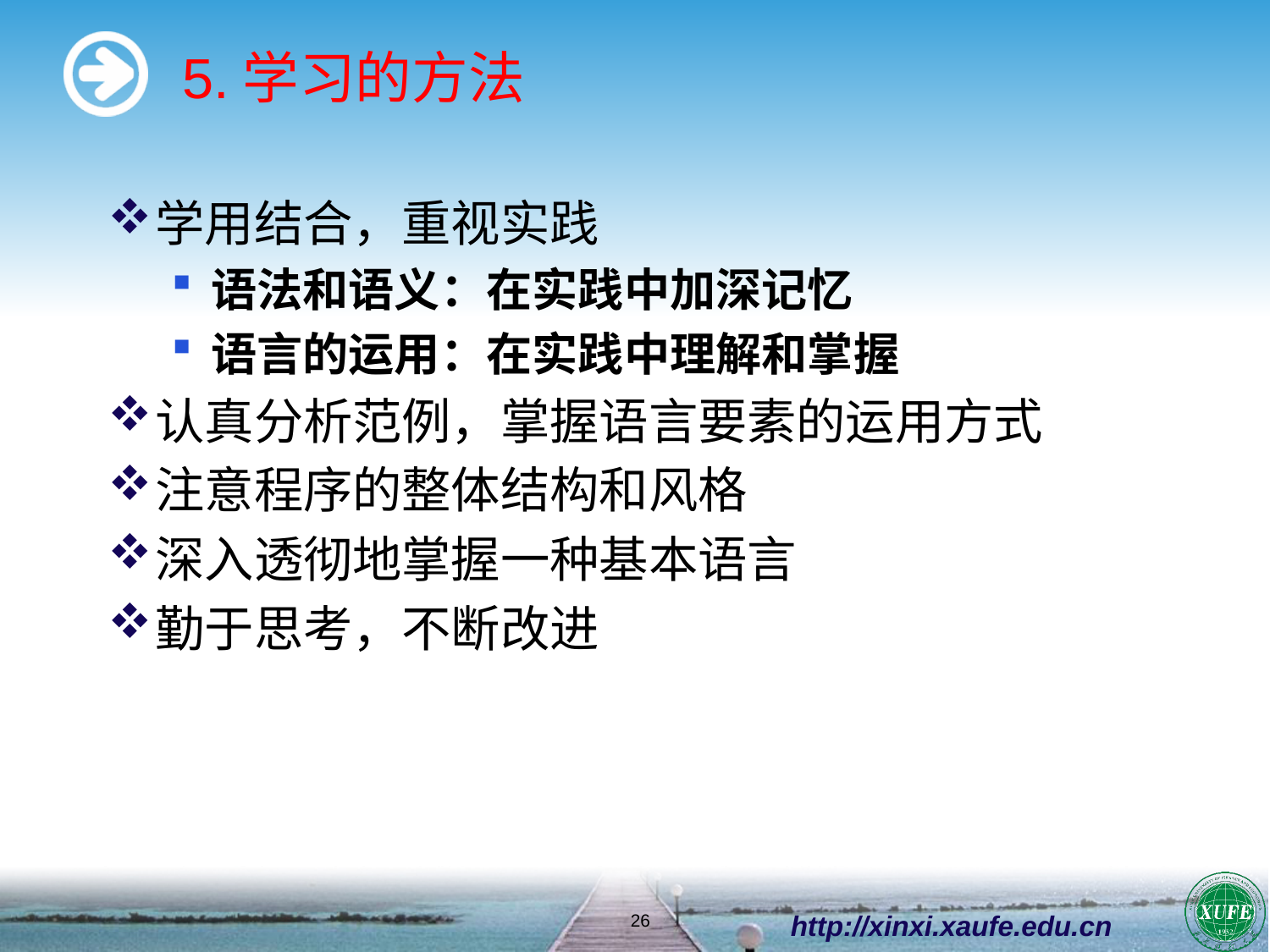

# 5.学习的方法
学用结合，重视实践
语法和语义：在实践中加深记忆
语言的运用：在实践中理解和掌握
认真分析范例，掌握语言要素的运用方式
注意程序的整体结构和风格
深入透彻地掌握一种基本语言
勤于思考，不断改进
http://xinxi.xaufe.edu.cn
26